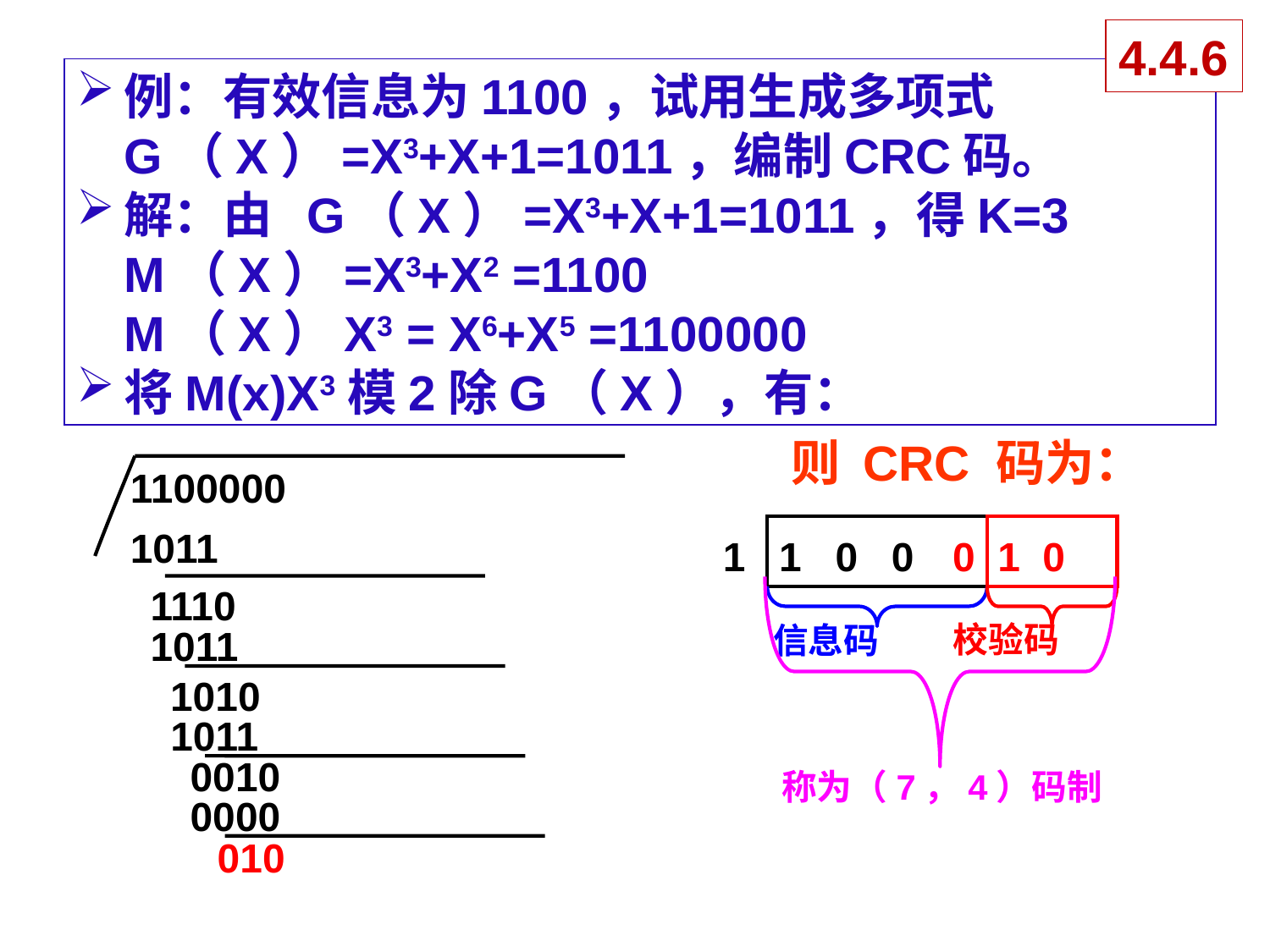

4.4.6
例：有效信息为1100，试用生成多项式G（X）=X3+X+1=1011，编制CRC码。
解：由  G（X）=X3+X+1=1011，得K=3
	M（X）=X3+X2 =1100
	M（X）X3 = X6+X5 =1100000
将M(x)X3模2除G（X），有：
 则 CRC 码为：

1100000
1011
1110

1011

1010
1011

0010
0000

010

1   1   0   0

0  1  0

     称为（7，4）码制

信息码

校验码